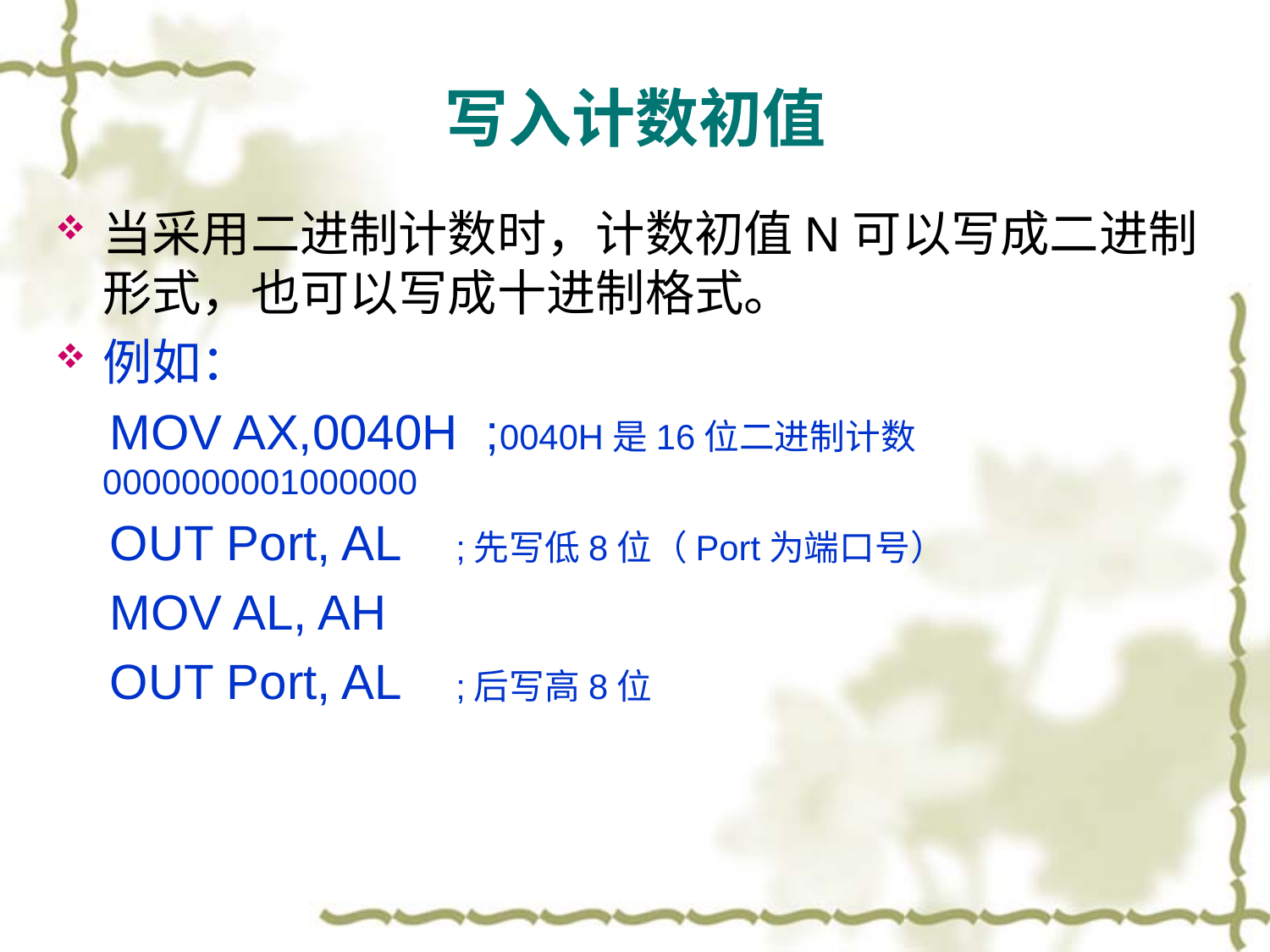

# 写入计数初值
当采用二进制计数时，计数初值N可以写成二进制形式，也可以写成十进制格式。
例如：
    MOV AX,0040H  ;0040H是16位二进制计数0000000001000000
    OUT Port, AL    ;先写低8位（Port为端口号）
    MOV AL, AH
    OUT Port, AL    ;后写高8位